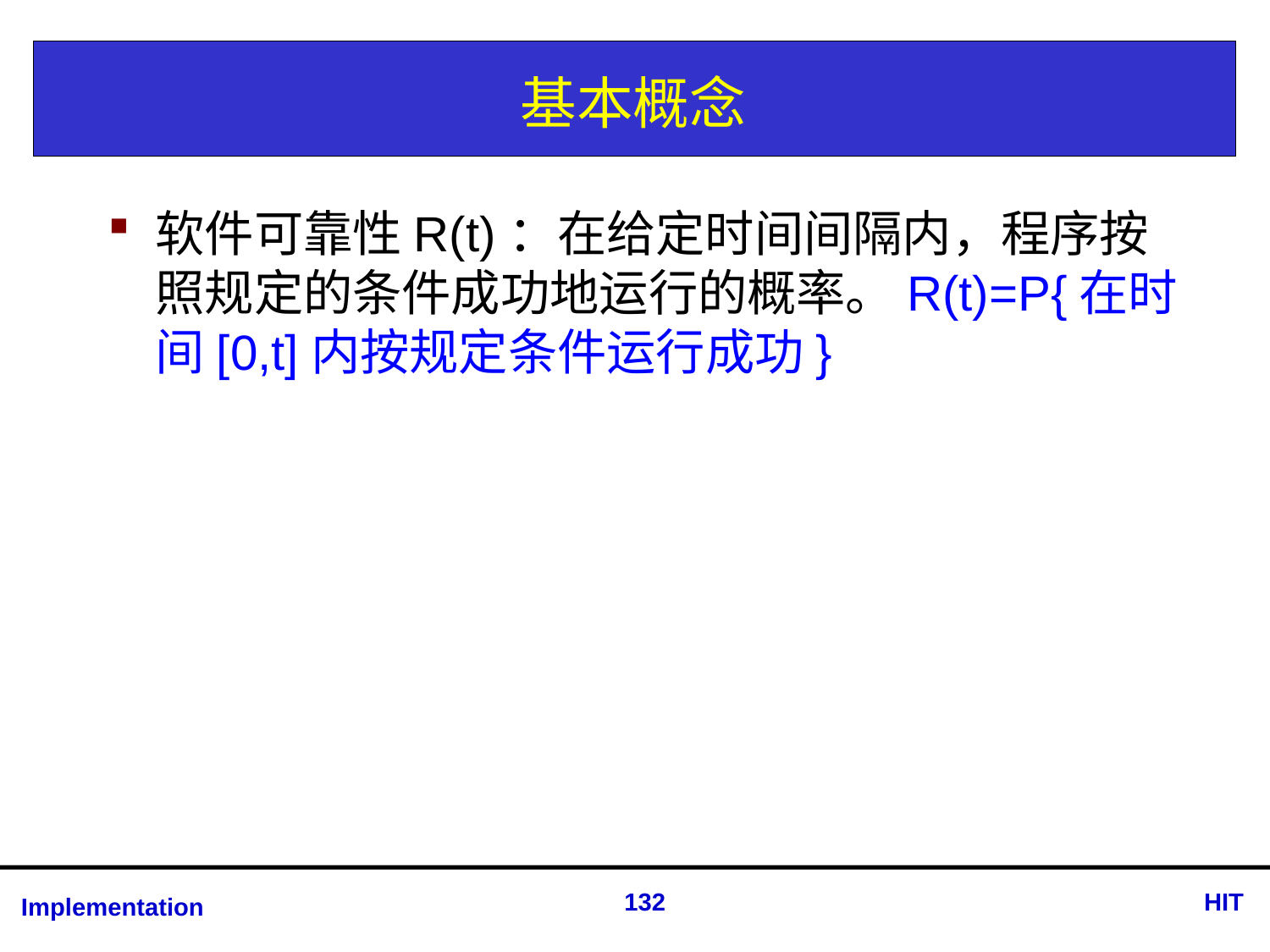

# 基本概念
软件可靠性R(t)：在给定时间间隔内，程序按照规定的条件成功地运行的概率。R(t)=P{在时间[0,t]内按规定条件运行成功}